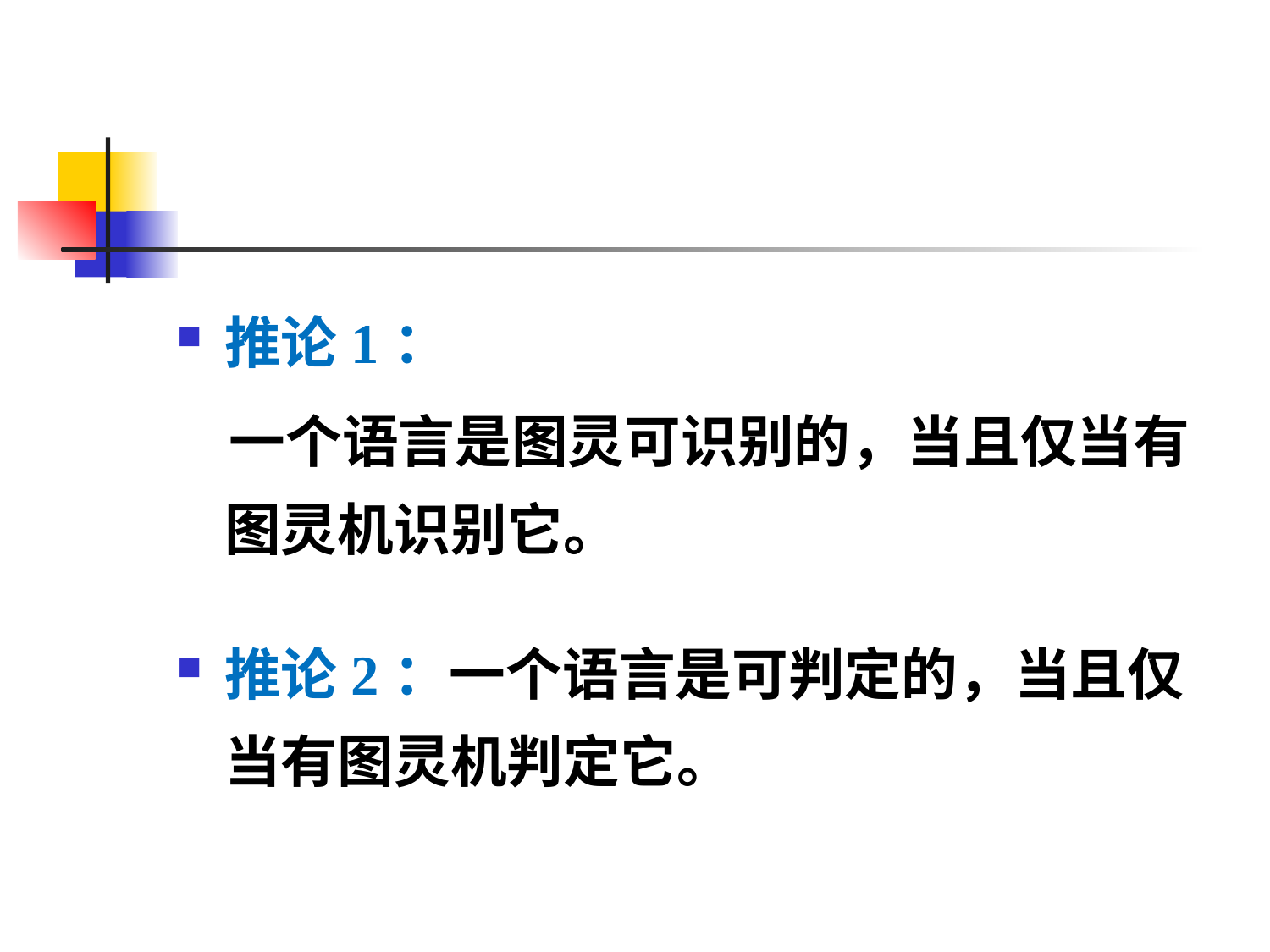

#
推论1：
   一个语言是图灵可识别的，当且仅当有图灵机识别它。

推论2：一个语言是可判定的，当且仅当有图灵机判定它。